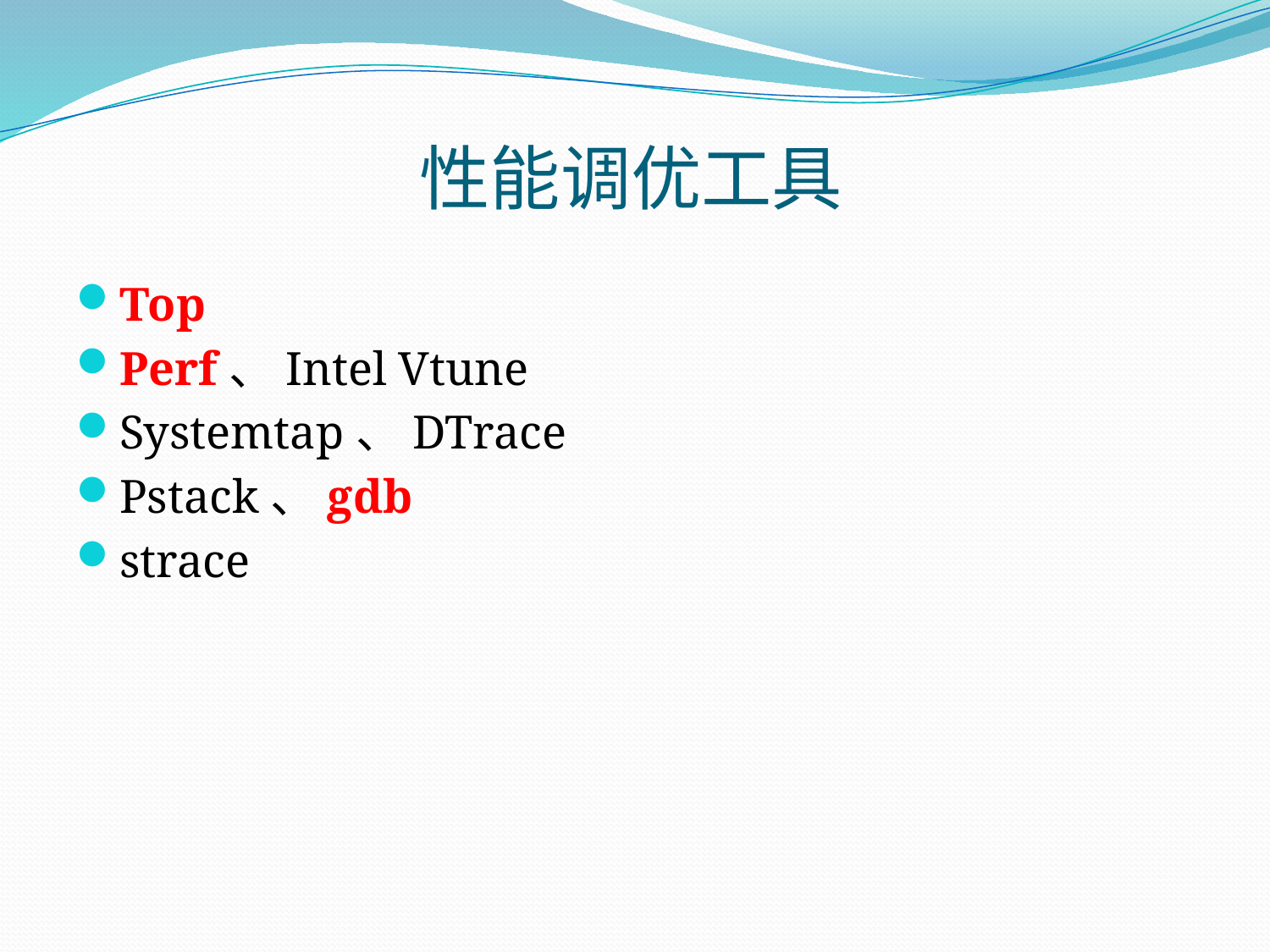

# 性能调优工具
Top
Perf、Intel Vtune
Systemtap、DTrace
Pstack、gdb
strace